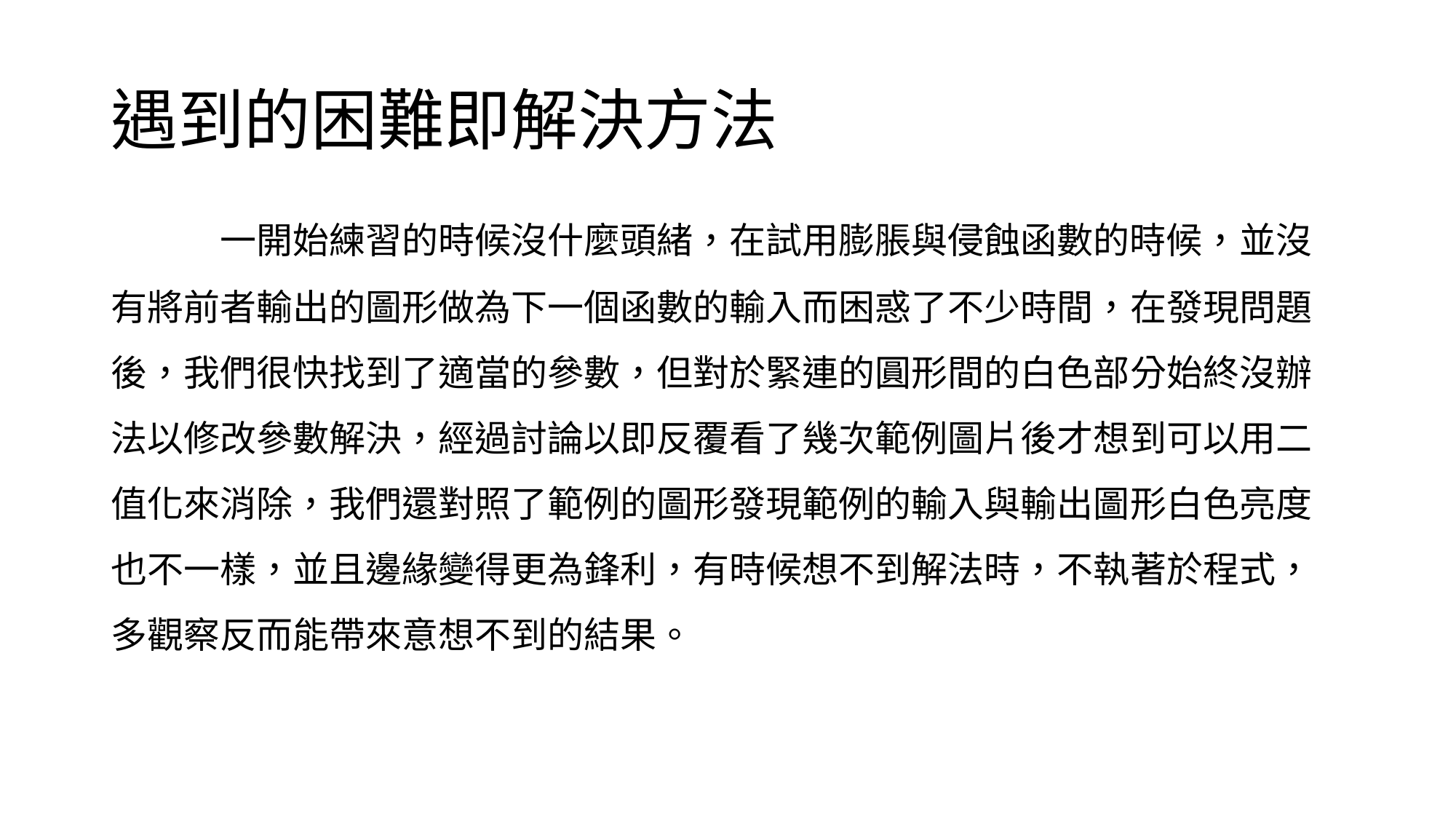

# 遇到的困難即解決方法
	一開始練習的時候沒什麼頭緒，在試用膨脹與侵蝕函數的時候，並沒有將前者輸出的圖形做為下一個函數的輸入而困惑了不少時間，在發現問題後，我們很快找到了適當的參數，但對於緊連的圓形間的白色部分始終沒辦法以修改參數解決，經過討論以即反覆看了幾次範例圖片後才想到可以用二值化來消除，我們還對照了範例的圖形發現範例的輸入與輸出圖形白色亮度也不一樣，並且邊緣變得更為鋒利，有時候想不到解法時，不執著於程式，多觀察反而能帶來意想不到的結果。